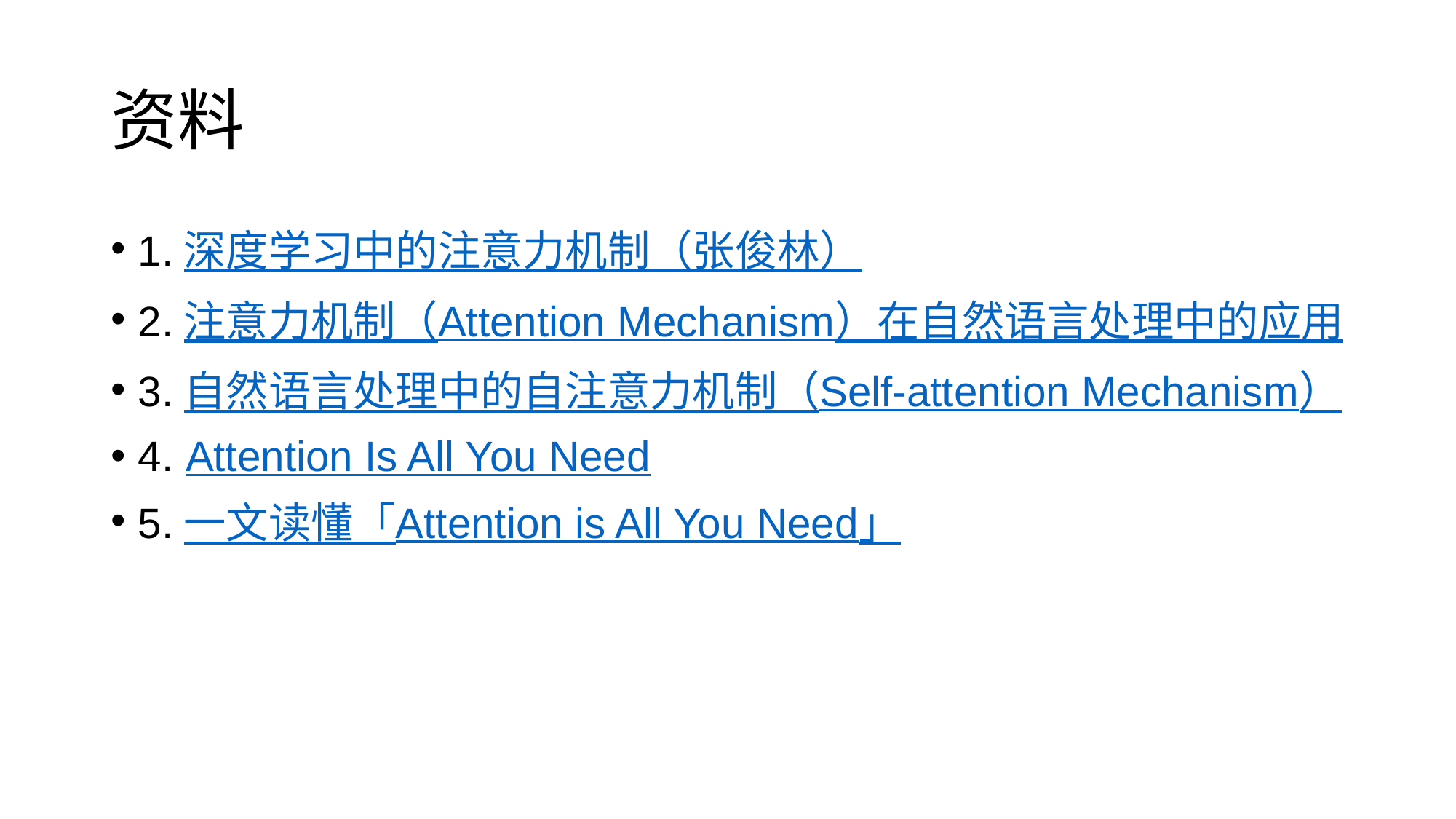

# 资料
1.深度学习中的注意力机制（张俊林）
2.注意力机制（Attention Mechanism）在自然语言处理中的应用
3.自然语言处理中的自注意力机制（Self-attention Mechanism）
4. Attention Is All You Need
5.一文读懂「Attention is All You Need」